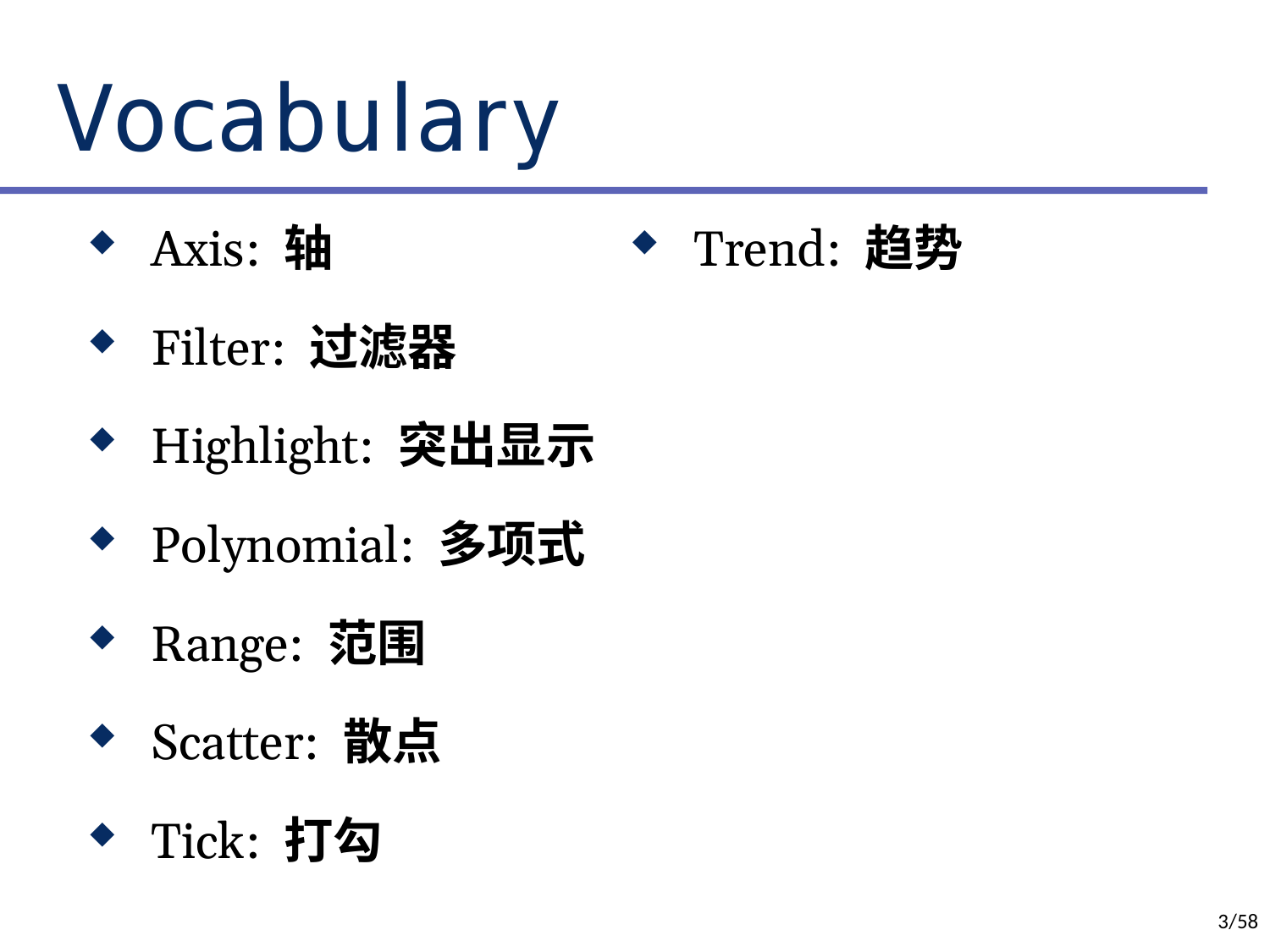

# Vocabulary
Axis: 轴
Filter: 过滤器
Highlight: 突出显示
Polynomial: 多项式
Range: 范围
Scatter: 散点
Tick: 打勾
Trend: 趋势
3/58